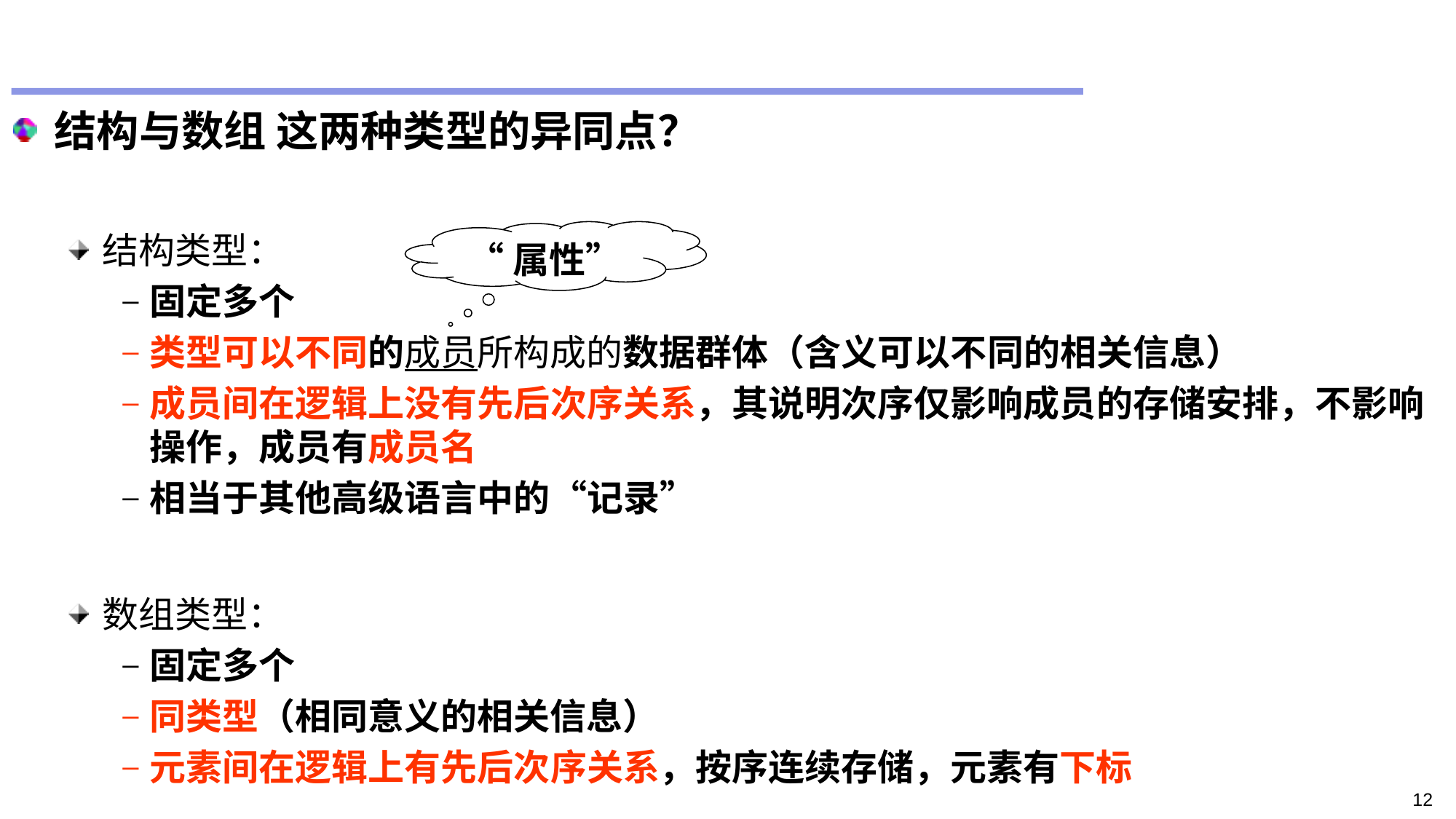

#
结构与数组 这两种类型的异同点？

结构类型：
固定多个
类型可以不同的成员所构成的数据群体（含义可以不同的相关信息）
成员间在逻辑上没有先后次序关系，其说明次序仅影响成员的存储安排，不影响操作，成员有成员名
相当于其他高级语言中的“记录”

数组类型：
固定多个
同类型（相同意义的相关信息）
元素间在逻辑上有先后次序关系，按序连续存储，元素有下标
“属性”
12